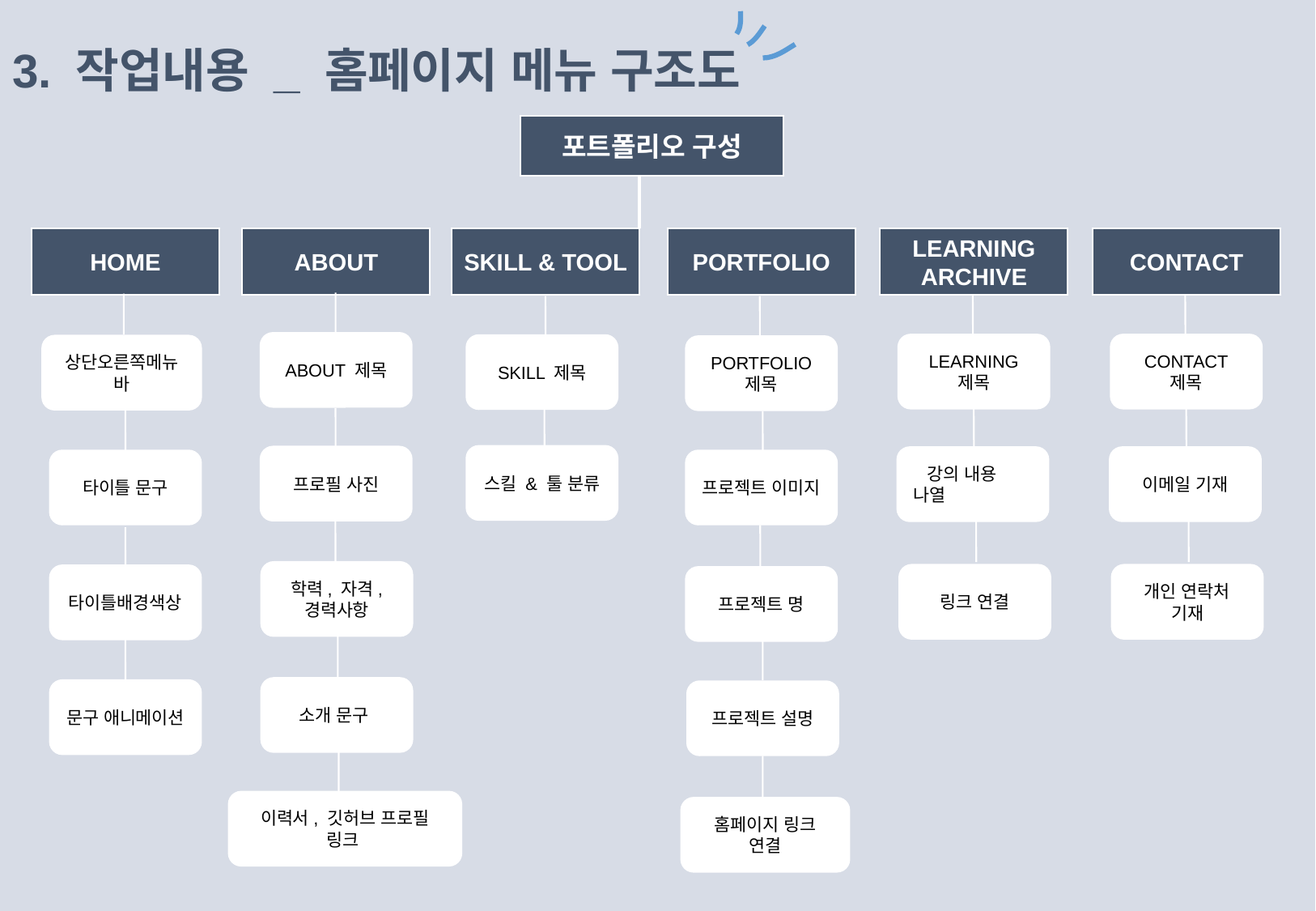

# 3. 작업내용 _ 홈페이지 메뉴 구조도

포트폴리오 구성
HOME
ABOUT
SKILL & TOOL
PORTFOLIO
LEARNING
ARCHIVE
CONTACT
ABOUT 제목
LEARNING 제목
CONTACT 제목
SKILL 제목
상단오른쪽메뉴바
PORTFOLIO 제목
스킬 & 툴 분류
프로필 사진
  강의 내용 나열
이메일 기재
타이틀 문구
프로젝트 이미지
학력, 자격, 경력사항
링크 연결
개인 연락처 기재
타이틀배경색상
프로젝트 명
소개 문구
문구 애니메이션
프로젝트 설명
이력서, 깃허브 프로필 링크
홈페이지 링크 연결